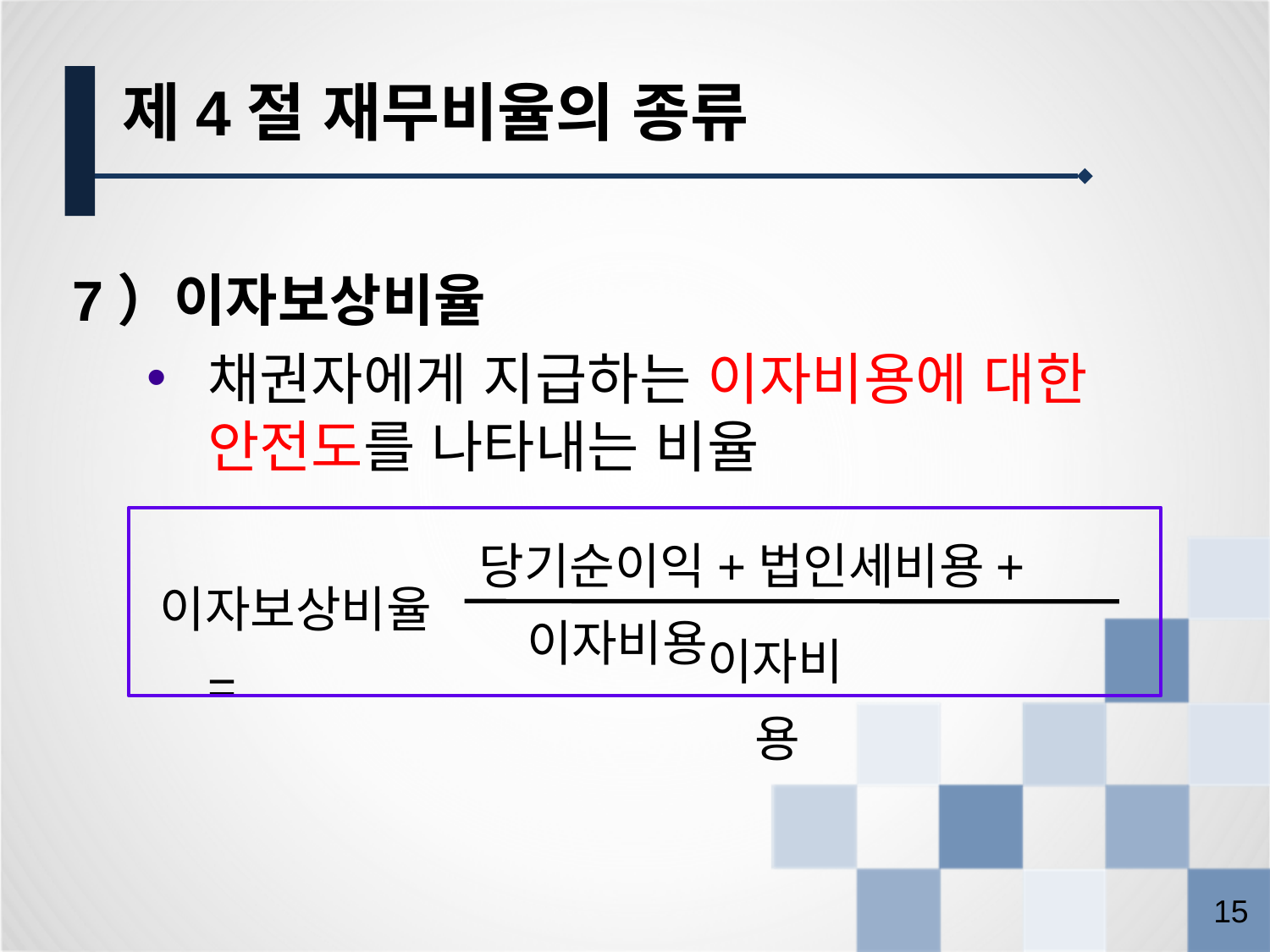

제4절 재무비율의 종류

7）이자보상비율
채권자에게 지급하는 이자비용에 대한 안전도를 나타내는 비율

당기순이익+법인세비용+이자비용
이자보상비율 =
이자비용
15